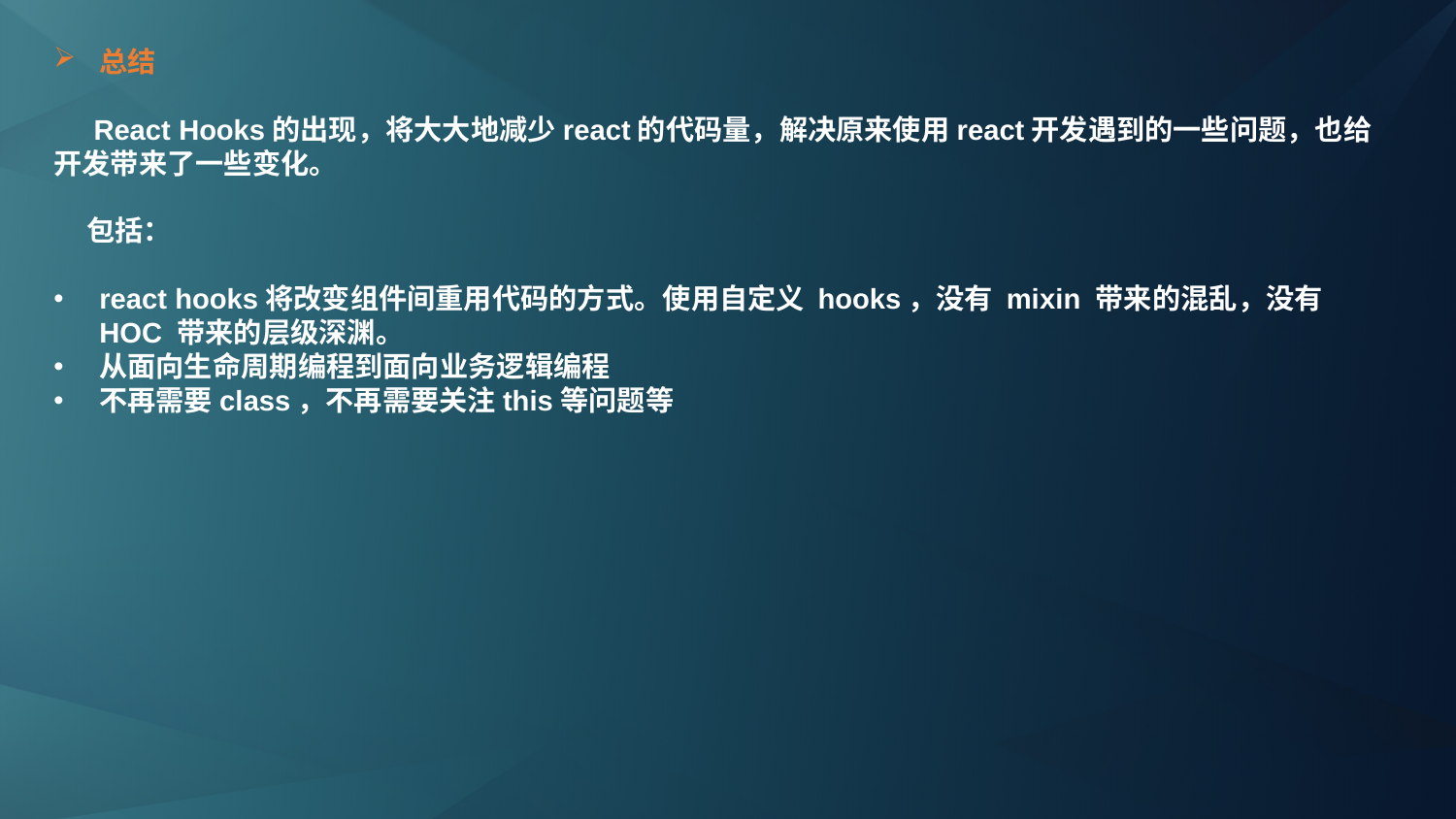

总结

     React Hooks的出现，将大大地减少react的代码量，解决原来使用react开发遇到的一些问题，也给开发带来了一些变化。

    包括：

react hooks将改变组件间重用代码的方式。使用自定义 hooks，没有 mixin 带来的混乱，没有 HOC 带来的层级深渊。
从面向生命周期编程到面向业务逻辑编程
不再需要class，不再需要关注this等问题等